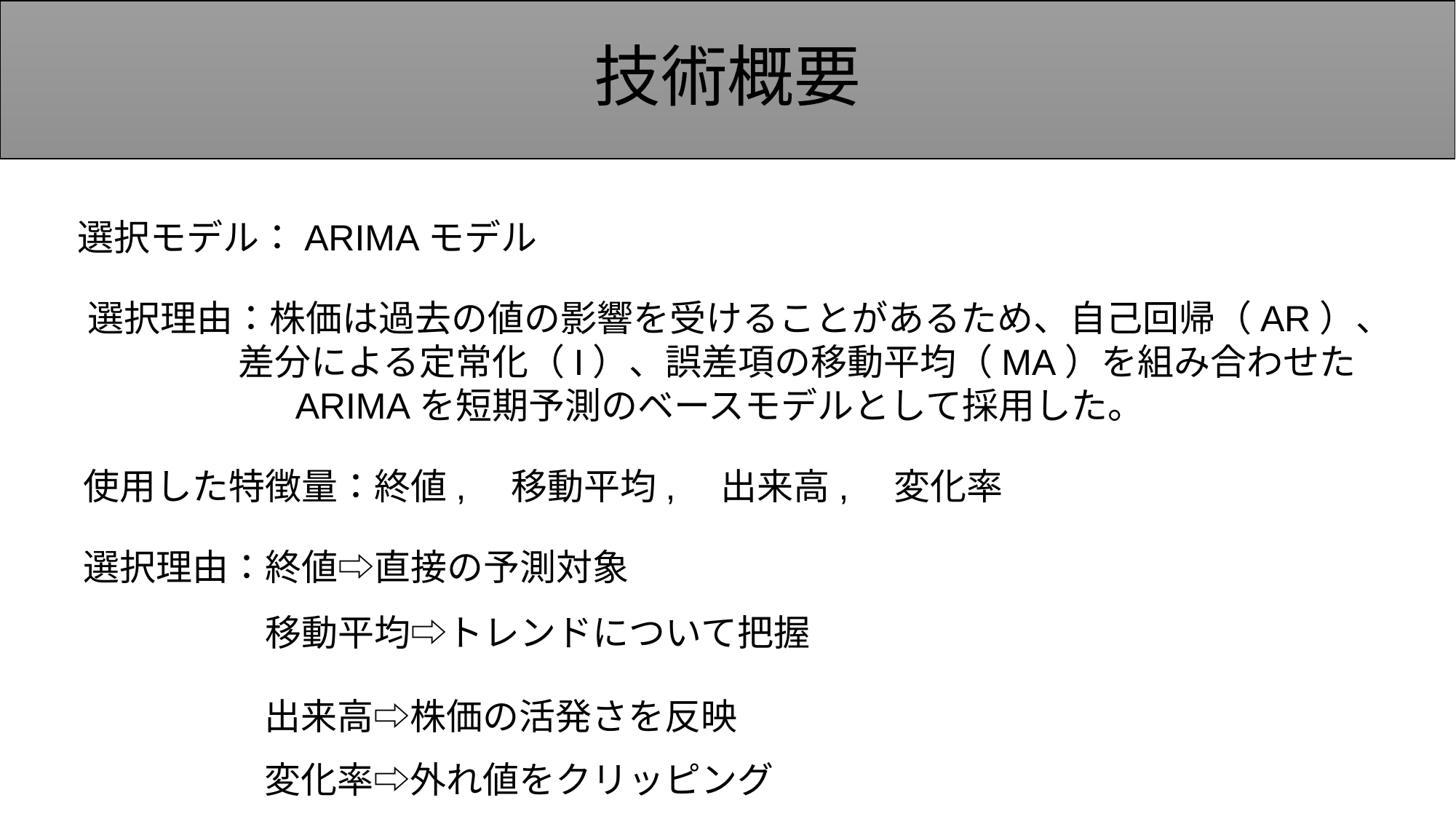

# 技術概要
選択モデル：ARIMAモデル
選択理由：株価は過去の値の影響を受けることがあるため、自己回帰（AR）、
差分による定常化（I）、誤差項の移動平均（MA）を組み合わせた
ARIMAを短期予測のベースモデルとして採用した。
使用した特徴量：終値,　移動平均,　出来高,　変化率
選択理由：終値⇨直接の予測対象

移動平均⇨トレンドについて把握
出来高⇨株価の活発さを反映

変化率⇨外れ値をクリッピング